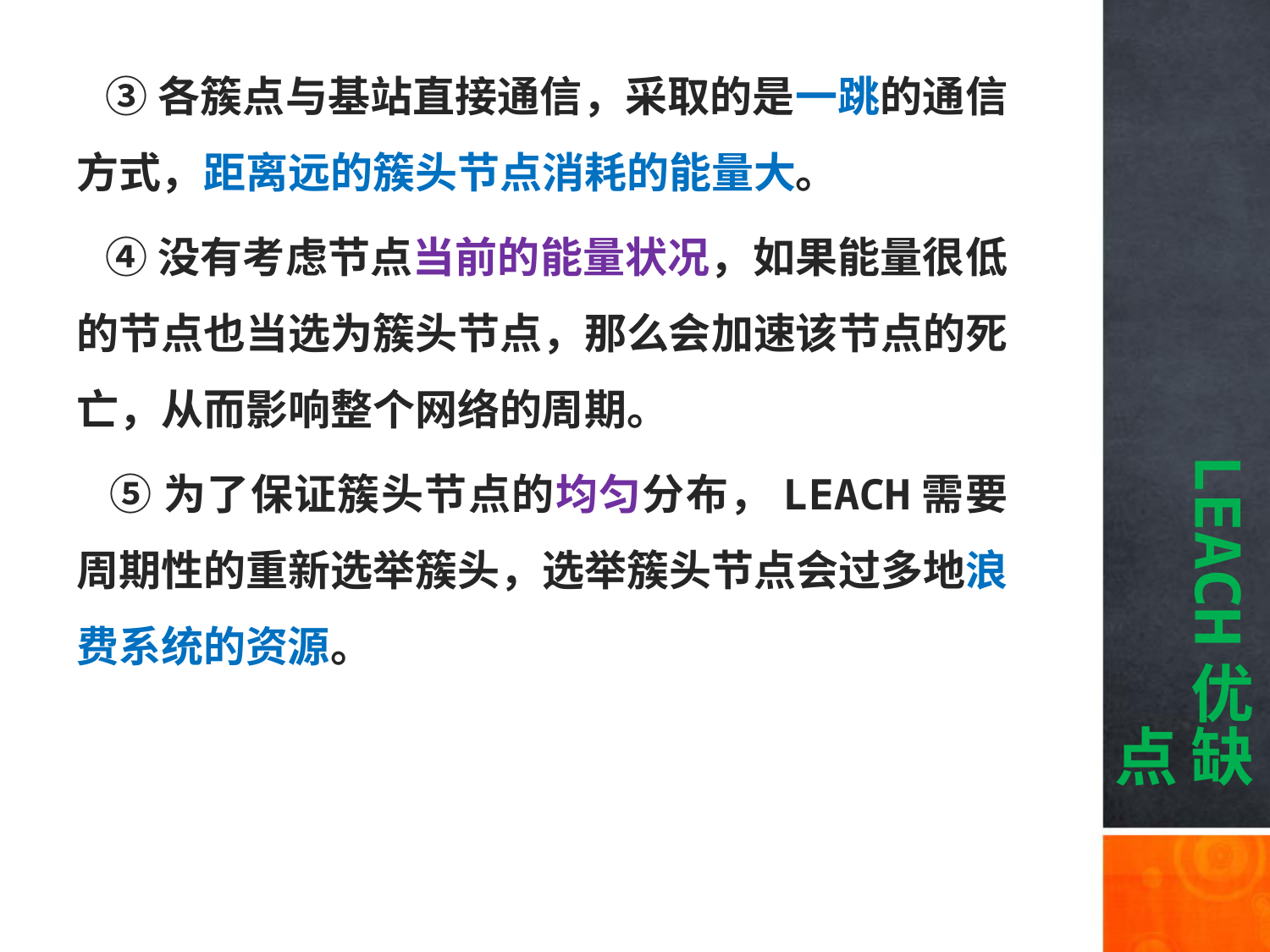

③各簇点与基站直接通信，采取的是一跳的通信方式，距离远的簇头节点消耗的能量大。
   ④没有考虑节点当前的能量状况，如果能量很低的节点也当选为簇头节点，那么会加速该节点的死亡，从而影响整个网络的周期。
   ⑤为了保证簇头节点的均匀分布，LEACH需要周期性的重新选举簇头，选举簇头节点会过多地浪费系统的资源。
# LEACH优缺点